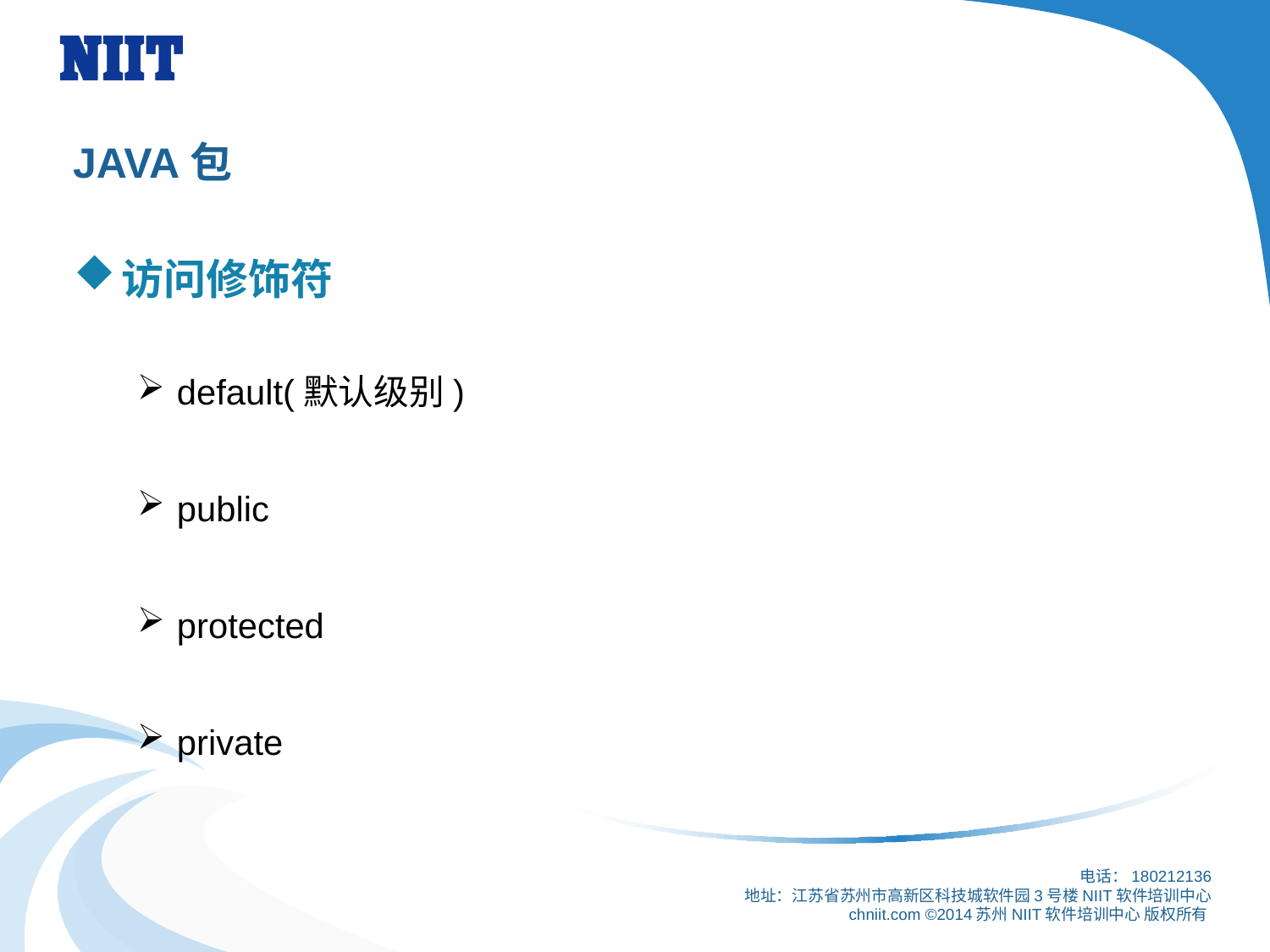

# JAVA包
访问修饰符

default(默认级别)

public

protected

private